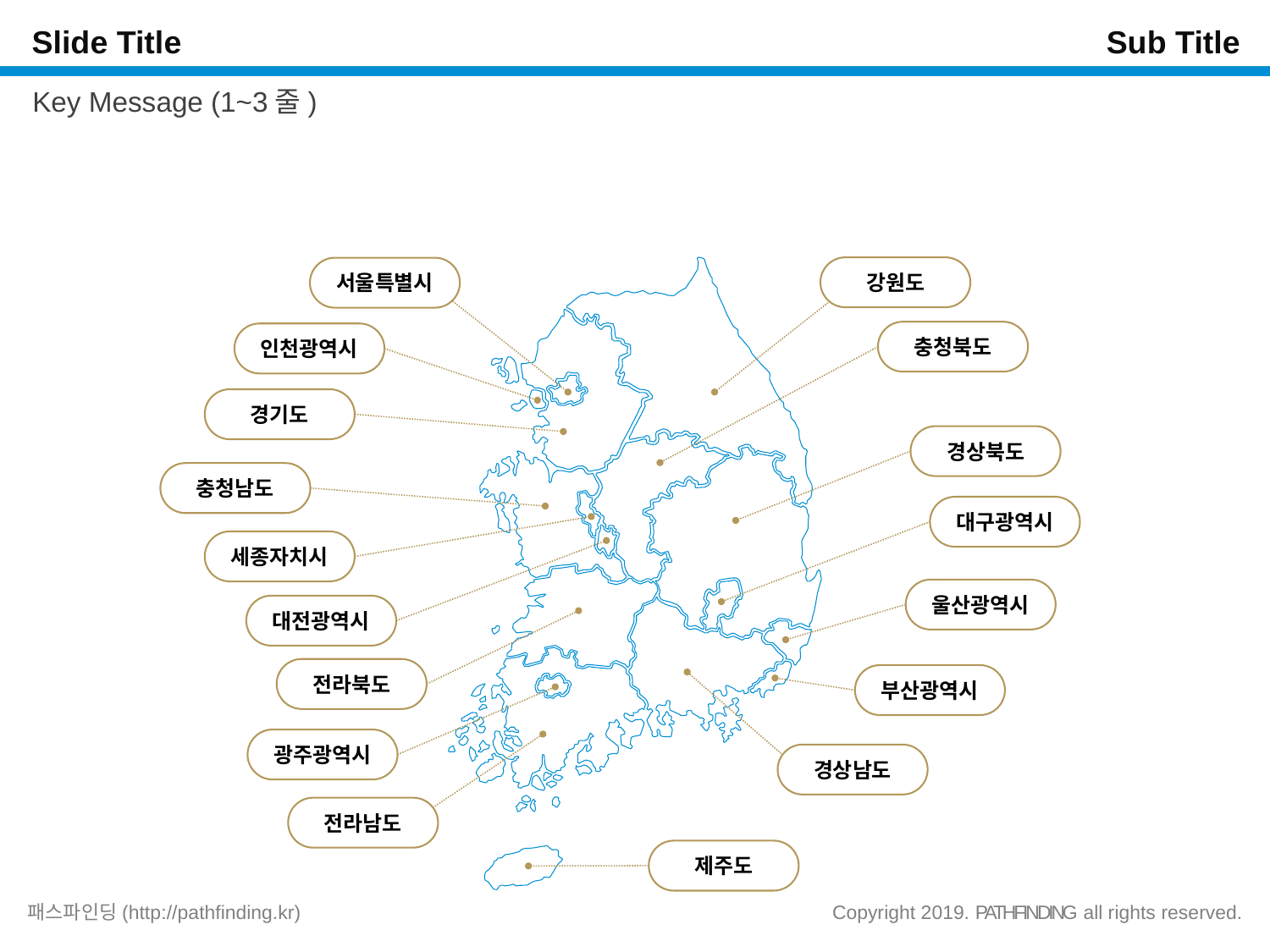

Slide Title
Sub Title
Key Message (1~3줄)

강원도
서울특별시
충청북도
인천광역시
경기도
경상북도
충청남도
대구광역시
세종자치시
대전광역시
울산광역시
전라북도
부산광역시
경상남도
광주광역시
전라남도
제주도